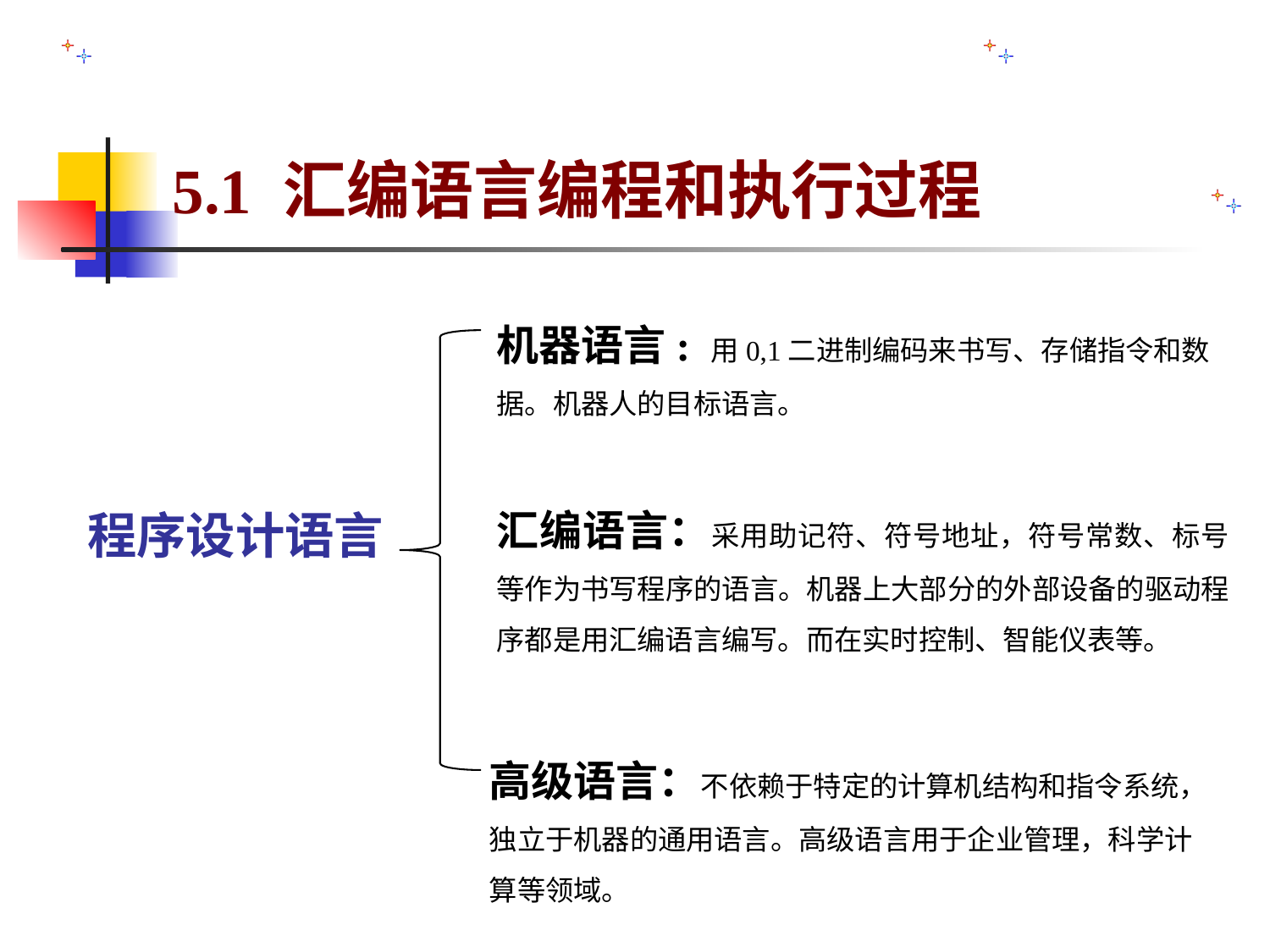

# 5.1 汇编语言编程和执行过程

程序设计语言
机器语言: 用0,1二进制编码来书写、存储指令和数据。机器人的目标语言。

汇编语言：采用助记符、符号地址，符号常数、标号等作为书写程序的语言。机器上大部分的外部设备的驱动程序都是用汇编语言编写。而在实时控制、智能仪表等。
高级语言：不依赖于特定的计算机结构和指令系统，独立于机器的通用语言。高级语言用于企业管理，科学计算等领域。